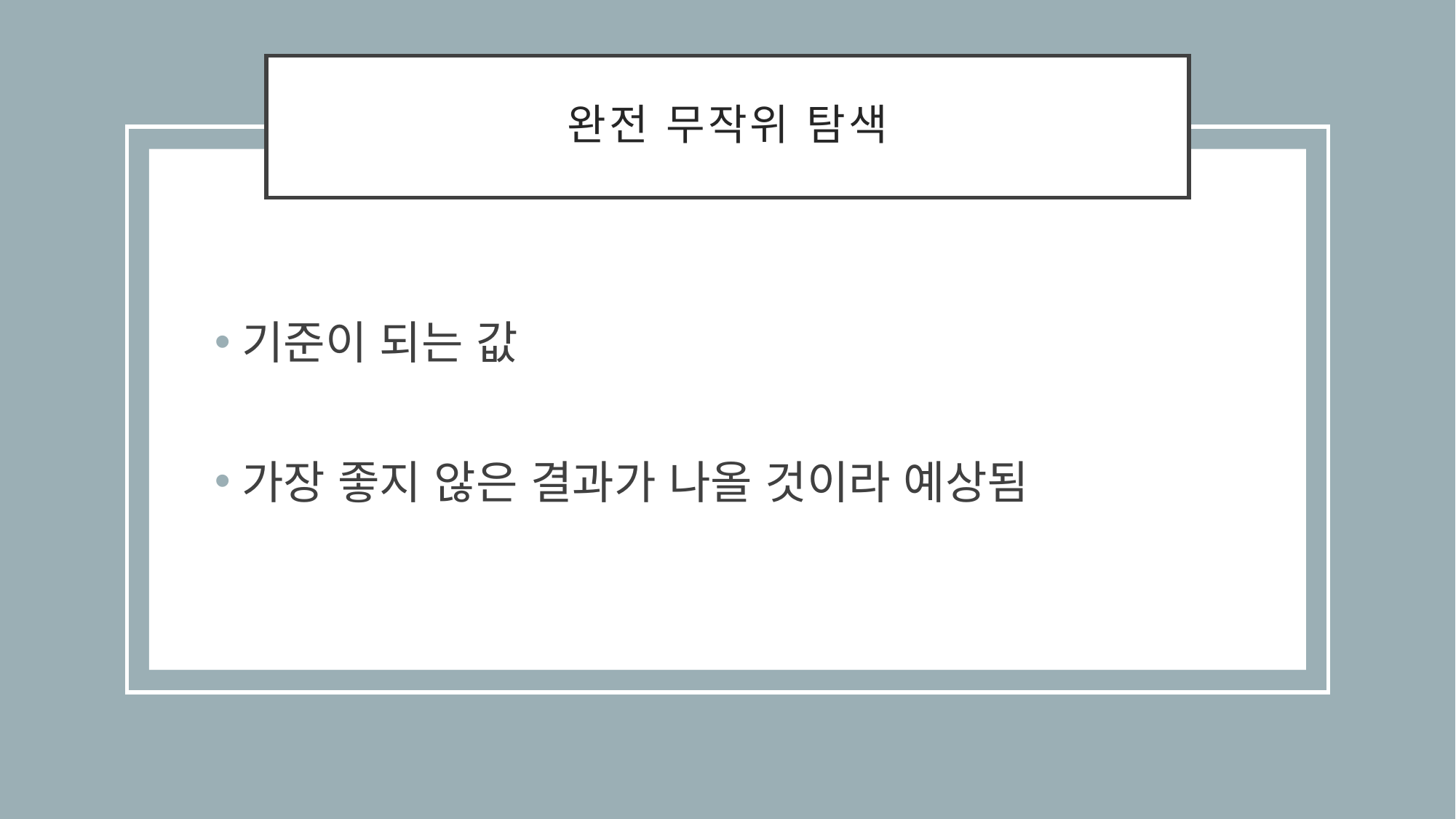

# 완전 무작위 탐색

기준이 되는 값

가장 좋지 않은 결과가 나올 것이라 예상됨